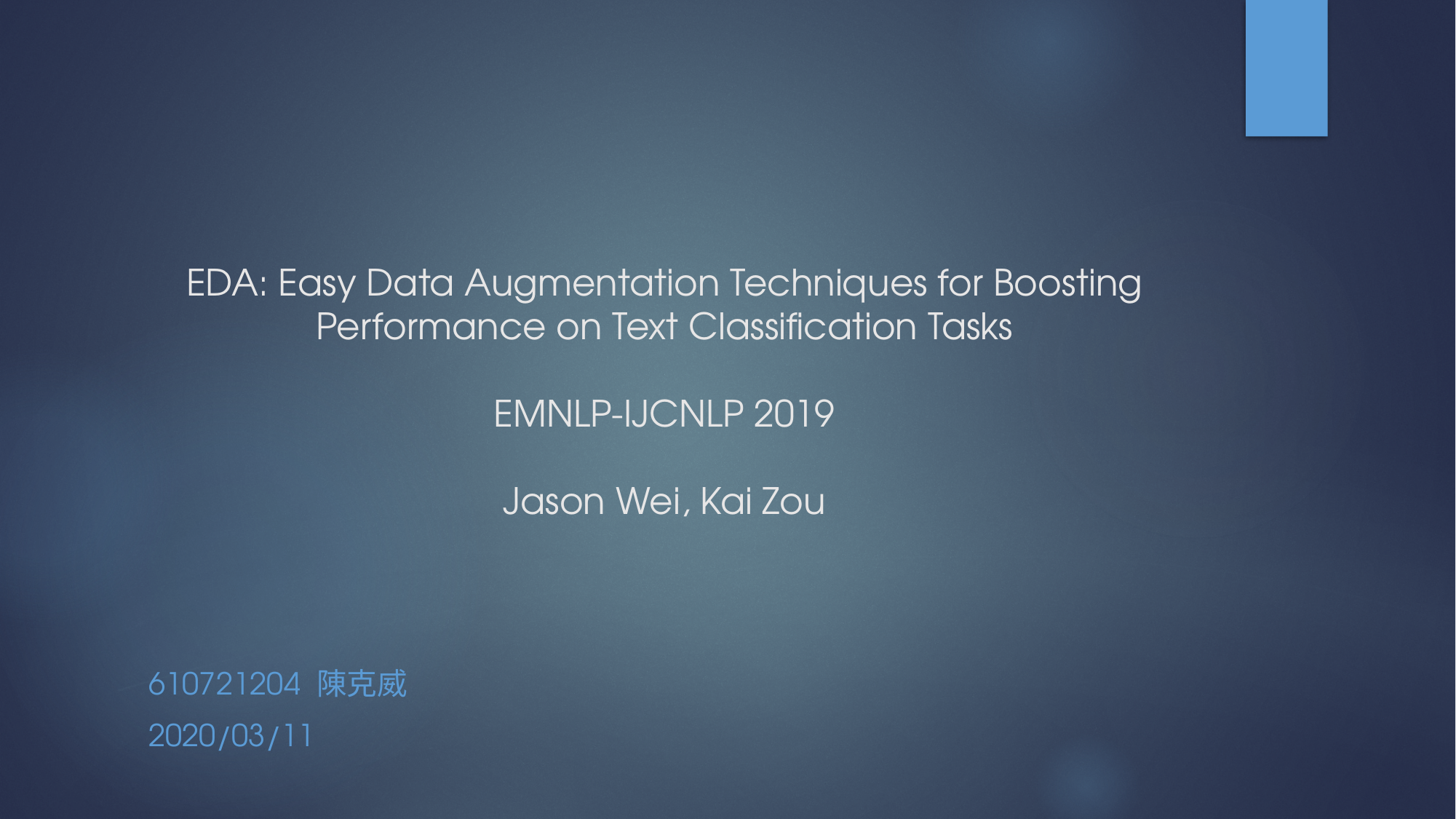

# EDA: Easy Data Augmentation Techniques for Boosting Performance on Text Classification Tasks EMNLP-IJCNLP 2019 Jason Wei, Kai Zou
610721204 陳克威
2020/03/11